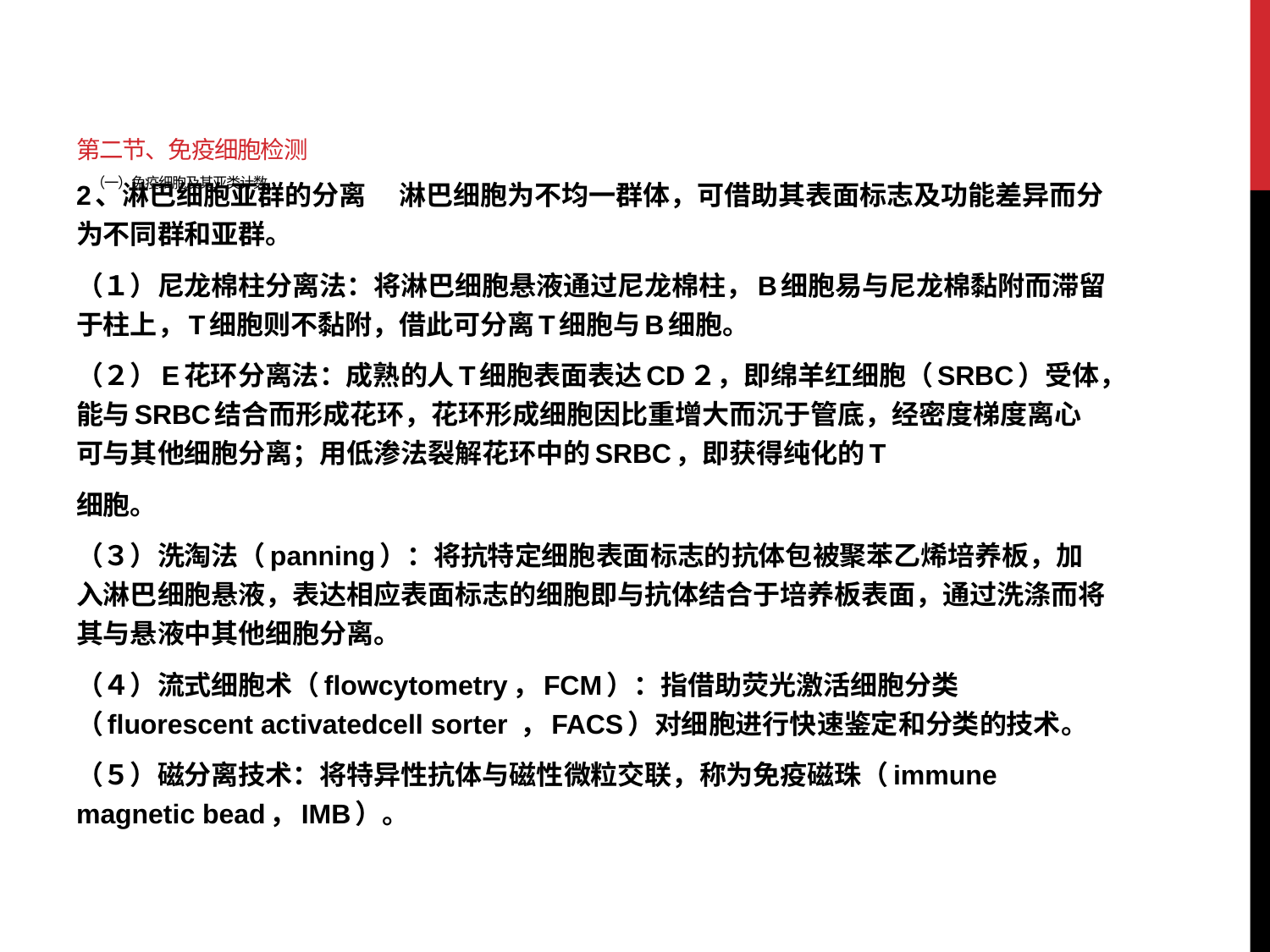

# 第二节、免疫细胞检测 （一）免疫细胞及其亚类计数
2、淋巴细胞亚群的分离　 淋巴细胞为不均一群体，可借助其表面标志及功能差异而分为不同群和亚群。
（１）尼龙棉柱分离法：将淋巴细胞悬液通过尼龙棉柱，B细胞易与尼龙棉黏附而滞留于柱上，T细胞则不黏附，借此可分离T细胞与B细胞。
（２）E花环分离法：成熟的人T细胞表面表达CD２，即绵羊红细胞（SRBC）受体，能与SRBC结合而形成花环，花环形成细胞因比重增大而沉于管底，经密度梯度离心可与其他细胞分离；用低渗法裂解花环中的SRBC，即获得纯化的T
细胞。
（３）洗淘法（panning）：将抗特定细胞表面标志的抗体包被聚苯乙烯培养板，加入淋巴细胞悬液，表达相应表面标志的细胞即与抗体结合于培养板表面，通过洗涤而将其与悬液中其他细胞分离。
（４）流式细胞术（flowcytometry，FCM）：指借助荧光激活细胞分类（fluorescent activatedcell sorter ，FACS）对细胞进行快速鉴定和分类的技术。
（５）磁分离技术：将特异性抗体与磁性微粒交联，称为免疫磁珠（immune magnetic bead，IMB）。